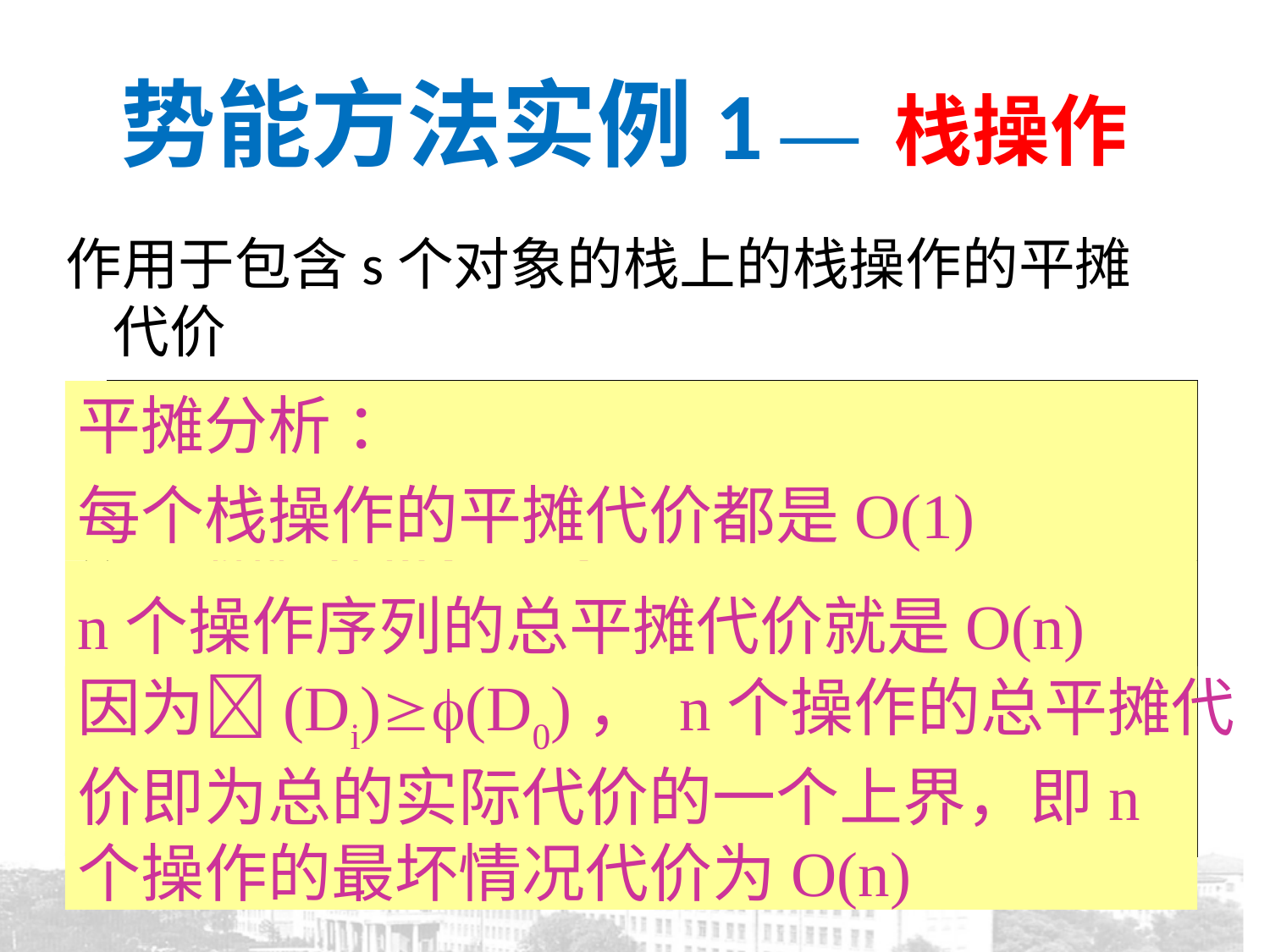

# 势能方法实例1 — 栈操作
作用于包含s个对象的栈上的栈操作的平摊代价
平摊分析 ：
如果第i个操作是MULTIPOP(S, k)且弹
出了k’=min(k,s)个对象
 ·实际代价：ci=k’
 ·势差：为φ(Di) − φ(Di-1)= −k’
 ·平摊代价：c’i=ci+φ(Di)−φ(Di-1)=k’ − k’=0

如果第i个操作是个PUSH操作
  ·实际代价：ci=1
  ·势差：φ(Di) − φ(Di-1)=(s+1) − s=1，
    ·平摊代价：c’i =ci+φ(Di)−φ(Di-1)=1+1=2
如果第i个操作是POP
    ·实际代价：ci=1
    ·势差：φ(Di) − φ(Di-1)= −1
    ·平摊代价：c’i=ci+φ(Di)−φ(Di-1)=1−1=0
每个栈操作的平摊代价都是O(1)
n个操作序列的总平摊代价就是O(n)
因为φ(Di)≥φ(D0)， n个操作的总平摊代
价即为总的实际代价的一个上界，即n
个操作的最坏情况代价为O(n)